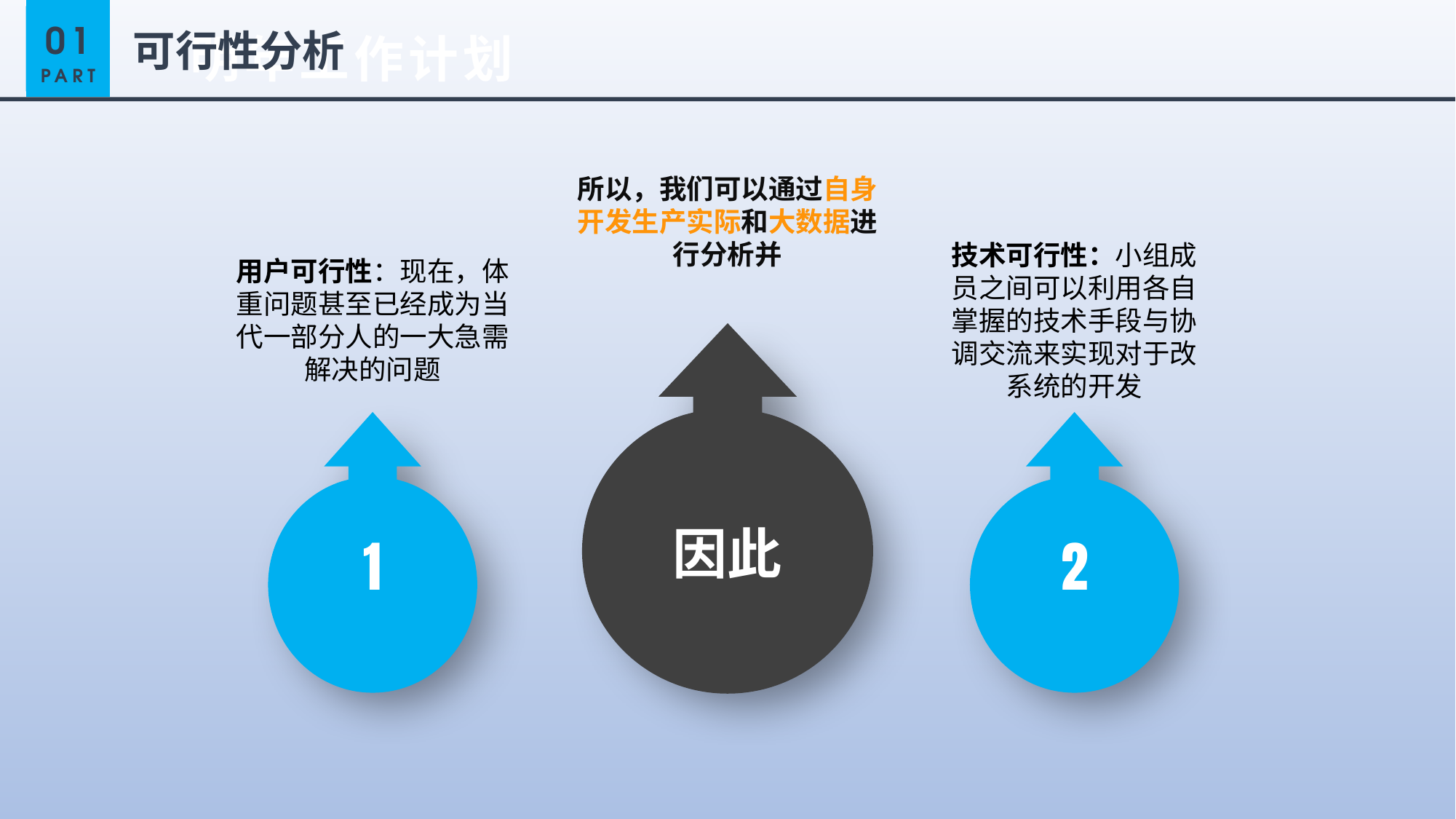

01
PART

01
PART
可行性分析
明年工作计划

所以，我们可以通过自身开发生产实际和大数据进行分析并
技术可行性：小组成员之间可以利用各自掌握的技术手段与协调交流来实现对于改系统的开发
用户可行性：现在，体重问题甚至已经成为当代一部分人的一大急需解决的问题

1

2
因此